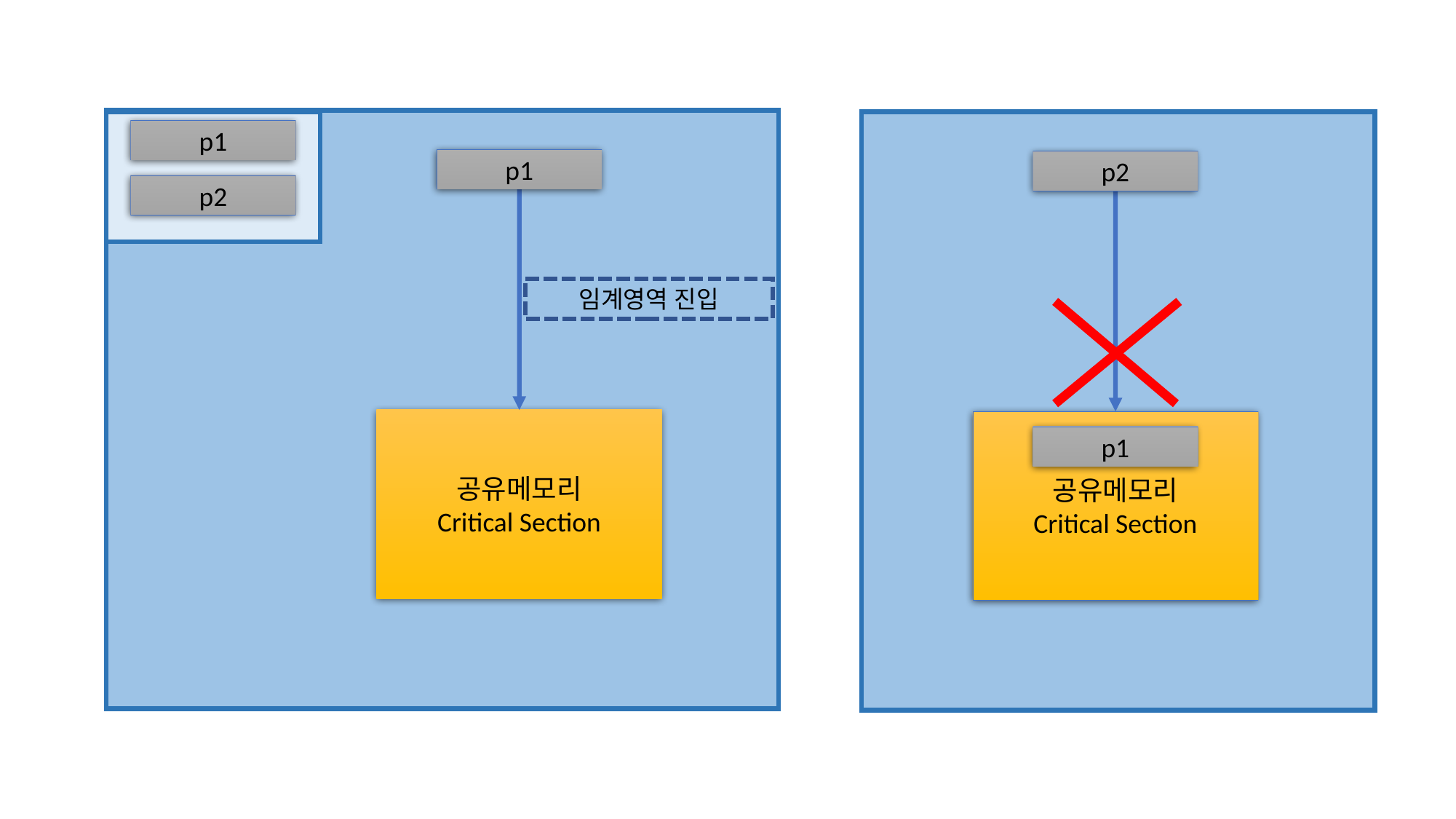

p2
공유메모리
Critical Section
p1
p1
p1
p2
임계영역 진입
공유메모리
Critical Section